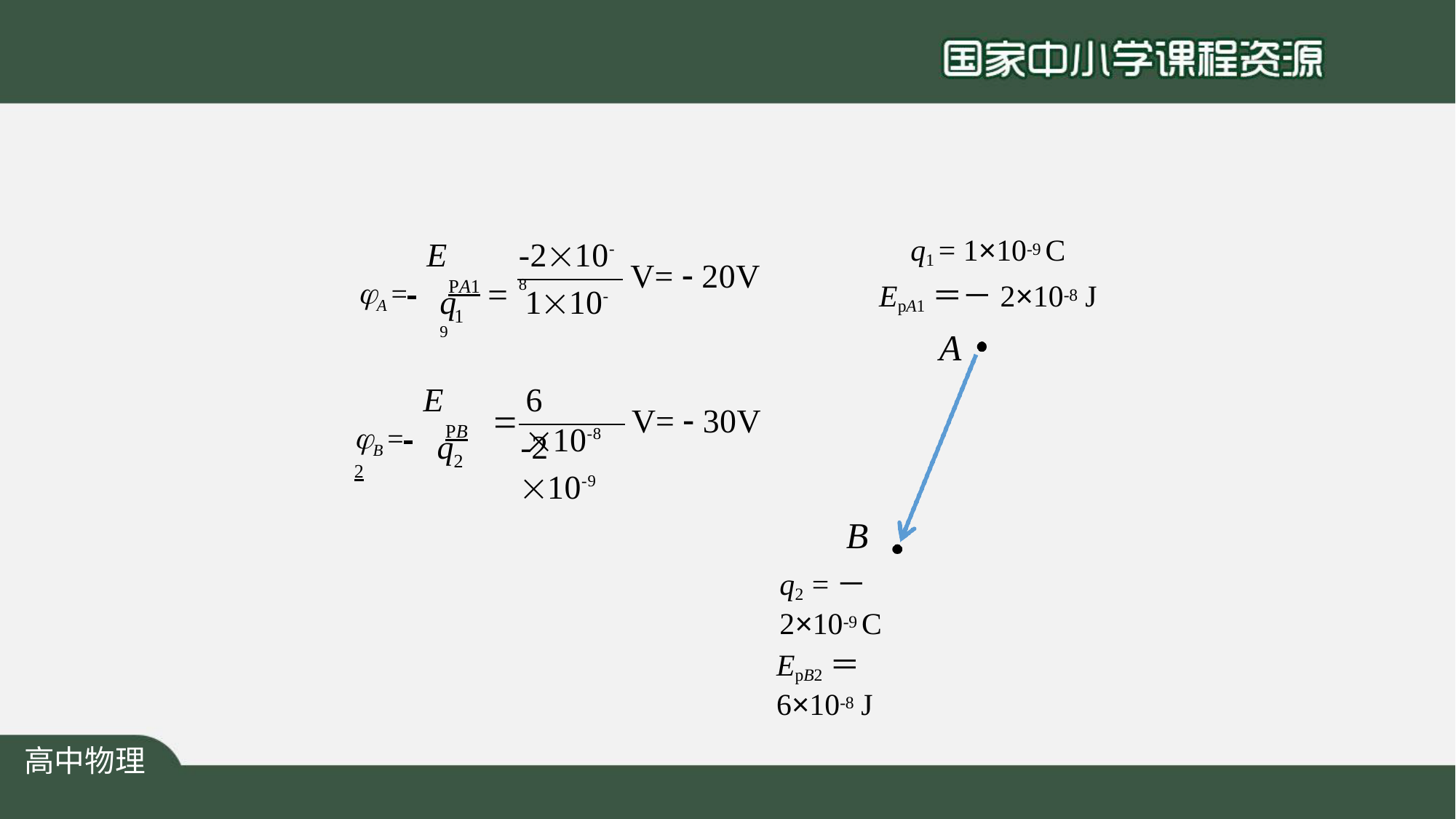

q1 = 1×10-9 C
EpA1＝－2×10-8 J
A
E
-2×10-8
ϕA = 	PA1 =
V= − 20V
q	1×10-9

1

E
6 ×10-8
ϕB = 	PB 2
=
V= − 30V
q
-2 ×10-9

2
B
q2  =－2×10-9 C
EpB2＝ 6×10-8 J
高中物理